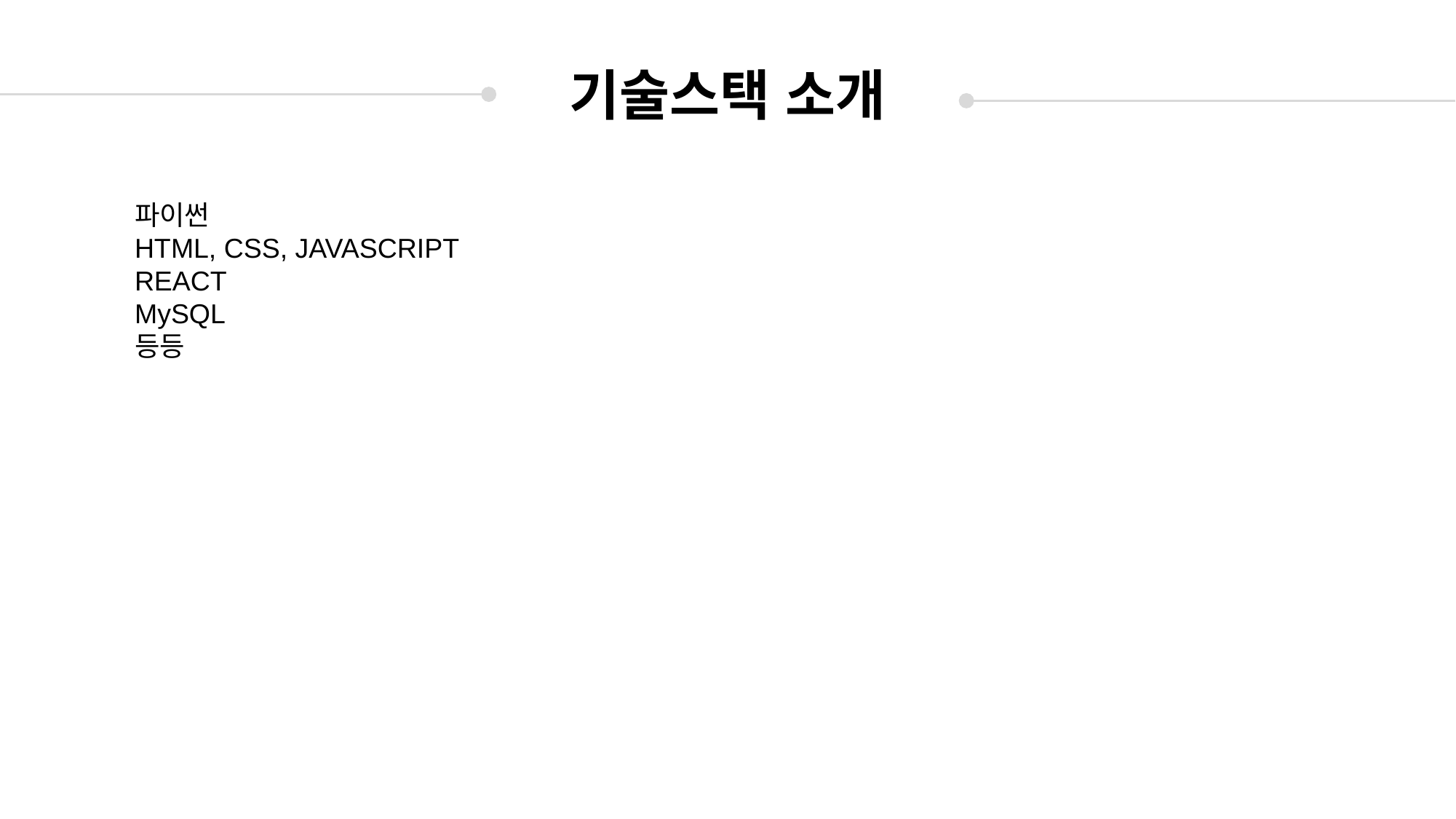

기술스택 소개

파이썬
HTML, CSS, JAVASCRIPT
REACT
MySQL
등등